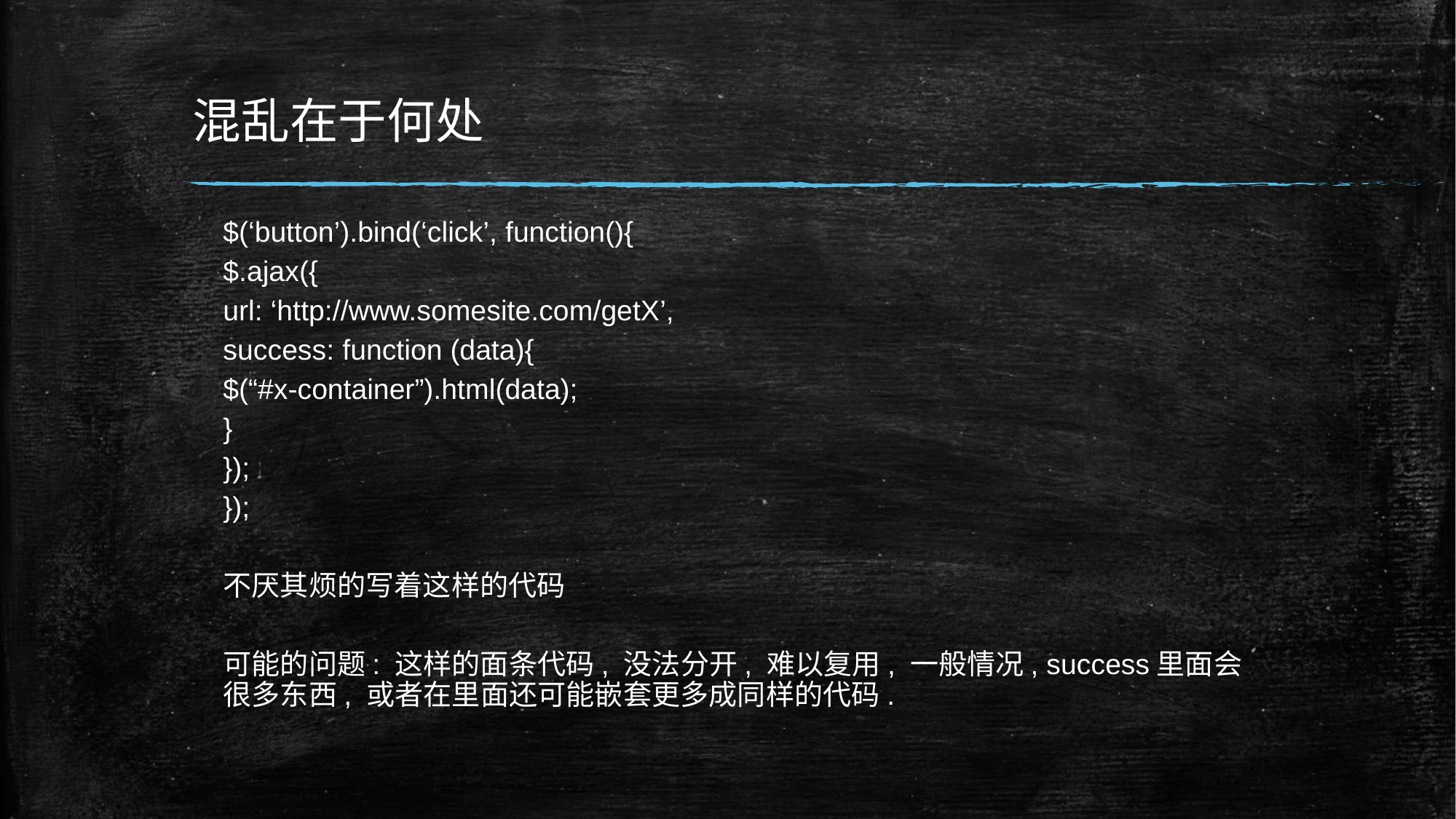

# 混乱在于何处
$(‘button’).bind(‘click’, function(){
	$.ajax({
		url: ‘http://www.somesite.com/getX’,
		success: function (data){
			$(“#x-container”).html(data);
		}
	});
});

不厌其烦的写着这样的代码

可能的问题: 这样的面条代码, 没法分开, 难以复用, 一般情况, success里面会很多东西, 或者在里面还可能嵌套更多成同样的代码.